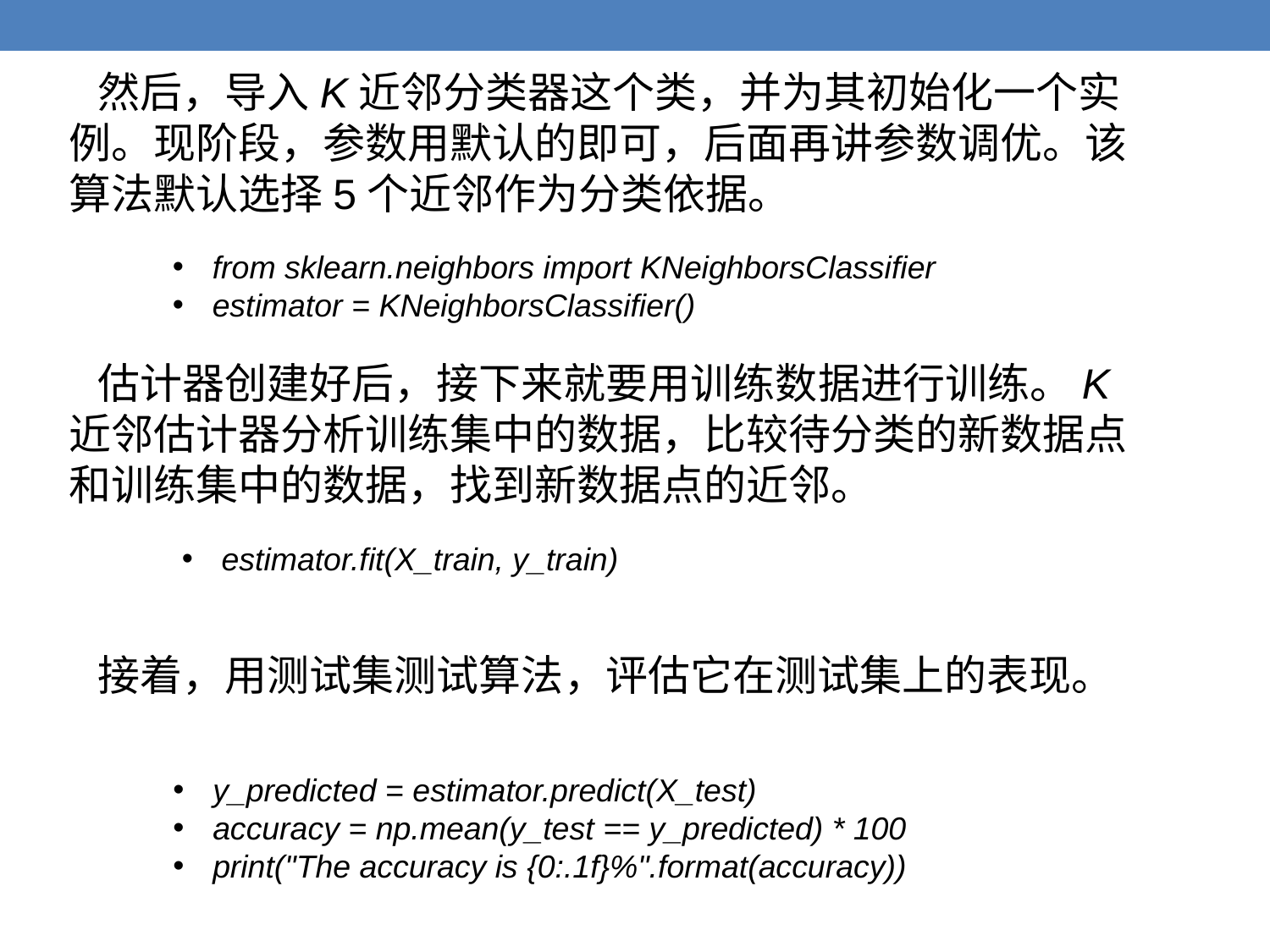

然后，导入K近邻分类器这个类，并为其初始化一个实例。现阶段，参数用默认的即可，后面再讲参数调优。该算法默认选择5个近邻作为分类依据。
from sklearn.neighbors import KNeighborsClassifier
estimator = KNeighborsClassifier()
  估计器创建好后，接下来就要用训练数据进行训练。K近邻估计器分析训练集中的数据，比较待分类的新数据点和训练集中的数据，找到新数据点的近邻。
estimator.fit(X_train, y_train)
  接着，用测试集测试算法，评估它在测试集上的表现。
y_predicted = estimator.predict(X_test)
accuracy = np.mean(y_test == y_predicted) * 100
print("The accuracy is {0:.1f}%".format(accuracy))